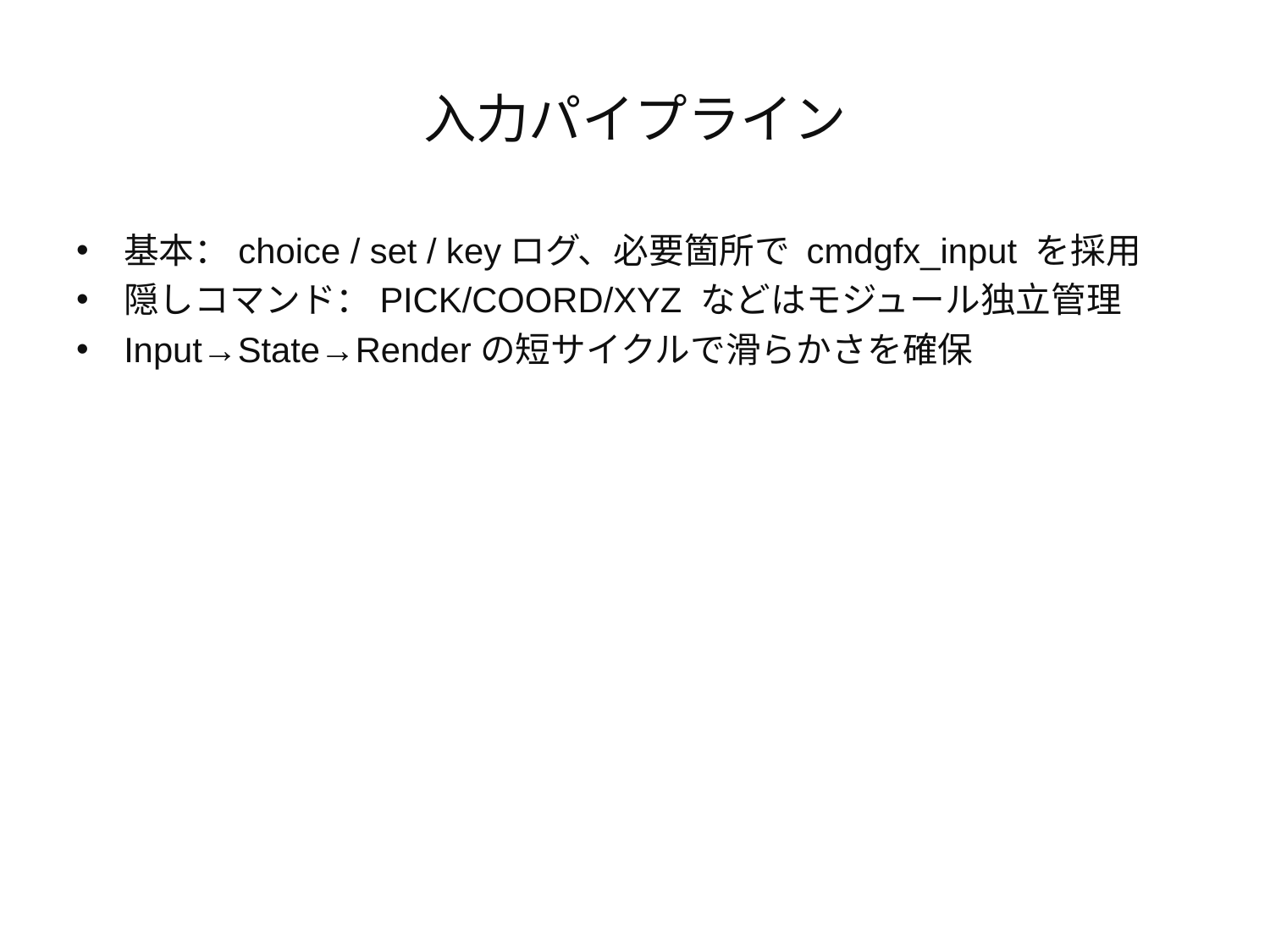

# 入力パイプライン
基本：choice / set / keyログ、必要箇所で cmdgfx_input を採用
隠しコマンド：PICK/COORD/XYZ などはモジュール独立管理
Input→State→Renderの短サイクルで滑らかさを確保